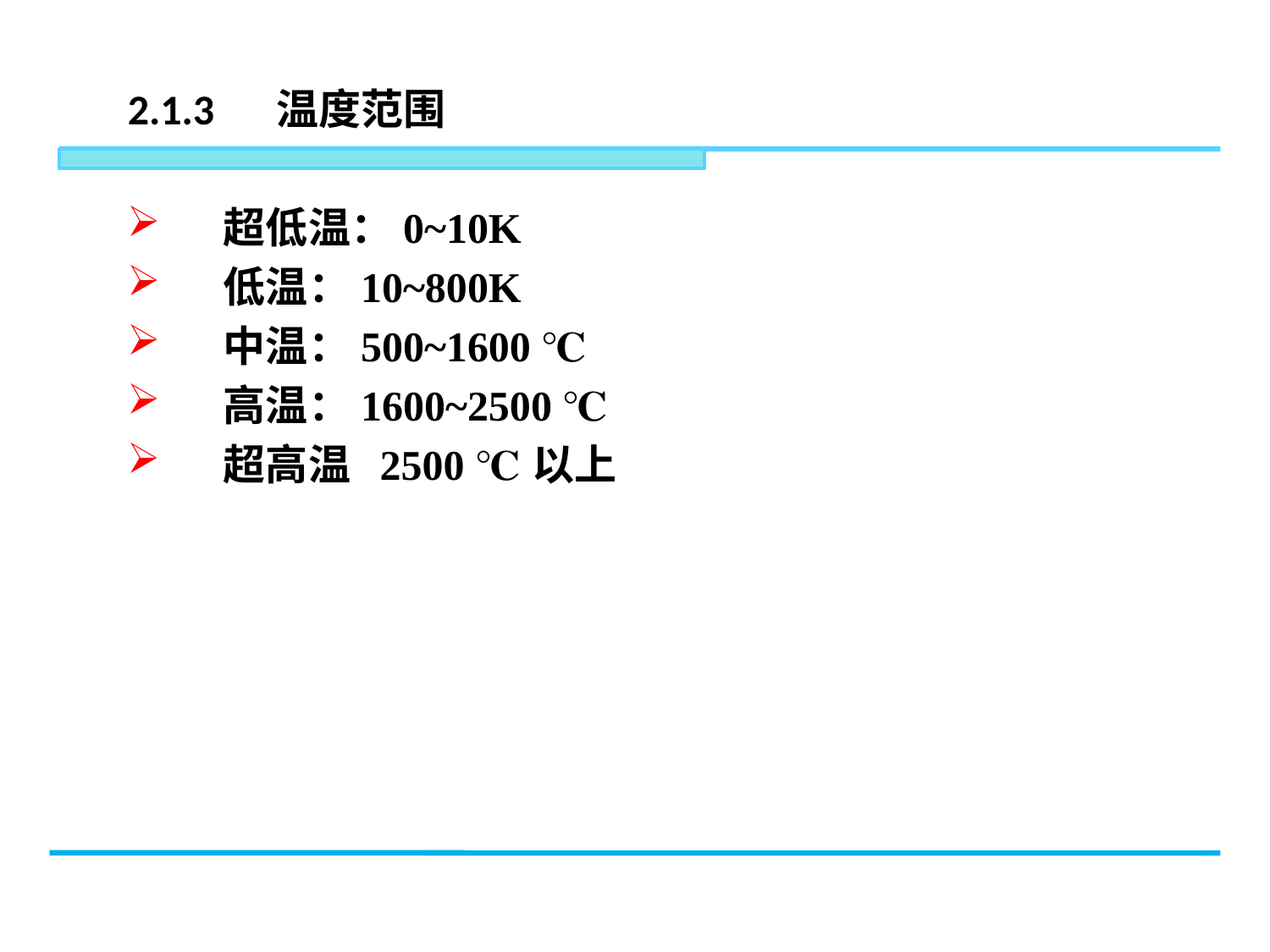

2.1.3     温度范围

    超低温：0~10K
    低温：10~800K
    中温：500~1600 ℃
    高温：1600~2500 ℃
    超高温  2500 ℃以上